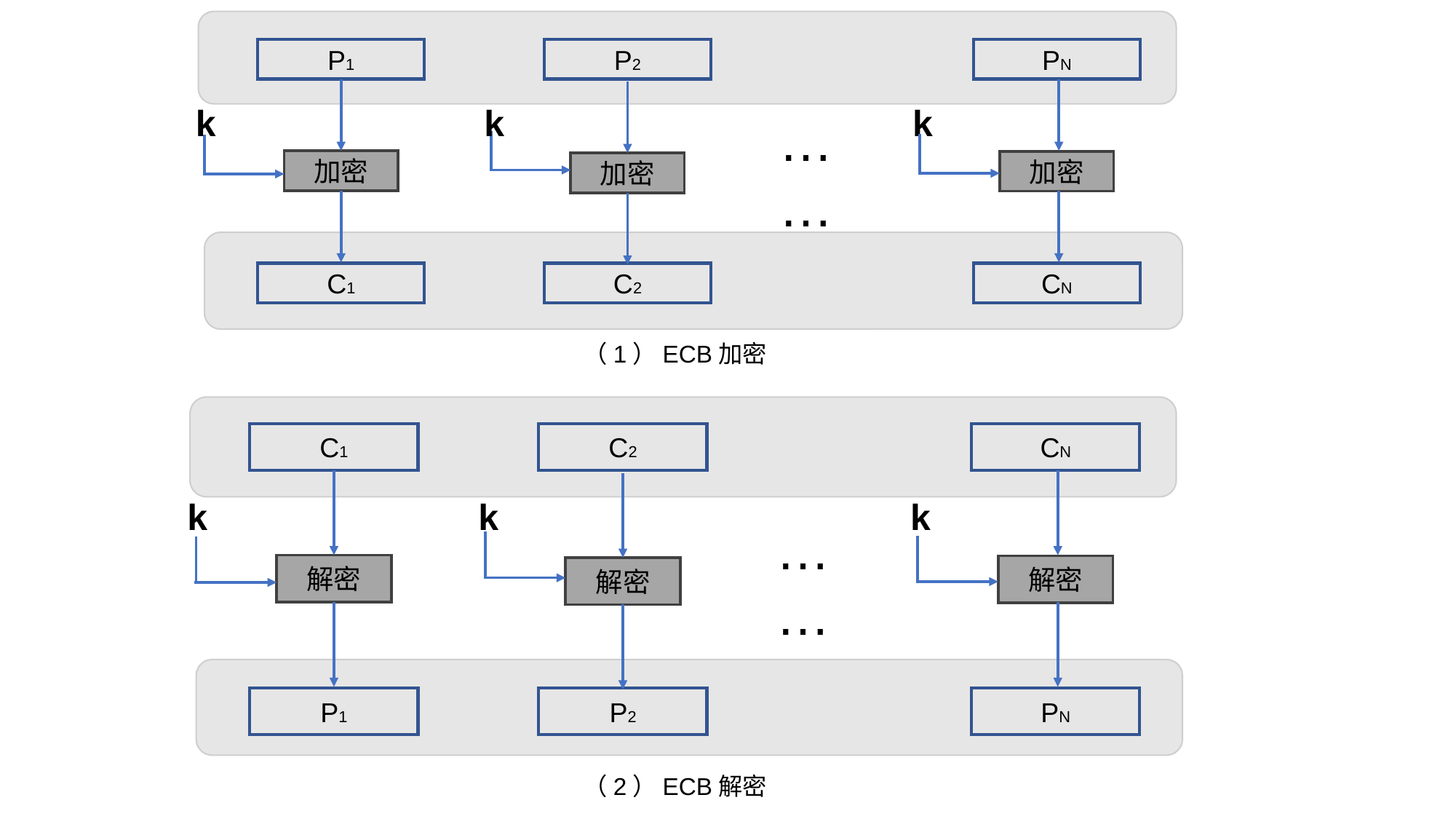

P1
P2
PN
k
k
k
加密
加密
加密
……

C1
C2
CN
（1）ECB加密

C1
C2
CN
k
k
k
解密
解密
解密
……

P1
P2
PN
（2）ECB解密